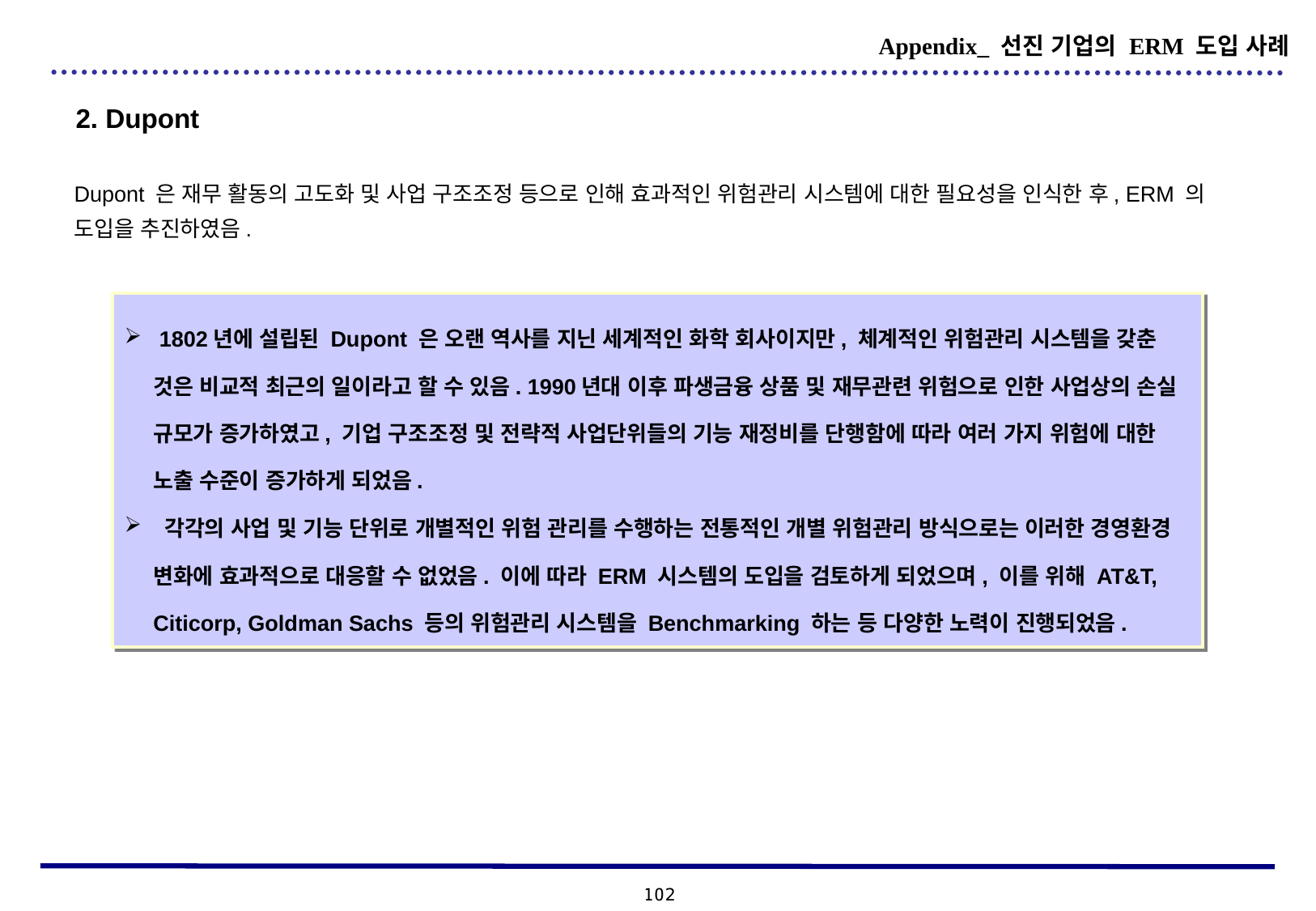

Appendix_ 선진 기업의 ERM 도입 사례
2. Dupont
Dupont 은 재무 활동의 고도화 및 사업 구조조정 등으로 인해 효과적인 위험관리 시스템에 대한 필요성을 인식한 후, ERM 의 도입을 추진하였음.
 1802년에 설립된 Dupont 은 오랜 역사를 지닌 세계적인 화학 회사이지만, 체계적인 위험관리 시스템을 갖춘 것은 비교적 최근의 일이라고 할 수 있음. 1990년대 이후 파생금융 상품 및 재무관련 위험으로 인한 사업상의 손실 규모가 증가하였고, 기업 구조조정 및 전략적 사업단위들의 기능 재정비를 단행함에 따라 여러 가지 위험에 대한 노출 수준이 증가하게 되었음.
 각각의 사업 및 기능 단위로 개별적인 위험 관리를 수행하는 전통적인 개별 위험관리 방식으로는 이러한 경영환경 변화에 효과적으로 대응할 수 없었음. 이에 따라 ERM 시스템의 도입을 검토하게 되었으며, 이를 위해 AT&T, Citicorp, Goldman Sachs 등의 위험관리 시스템을 Benchmarking 하는 등 다양한 노력이 진행되었음.